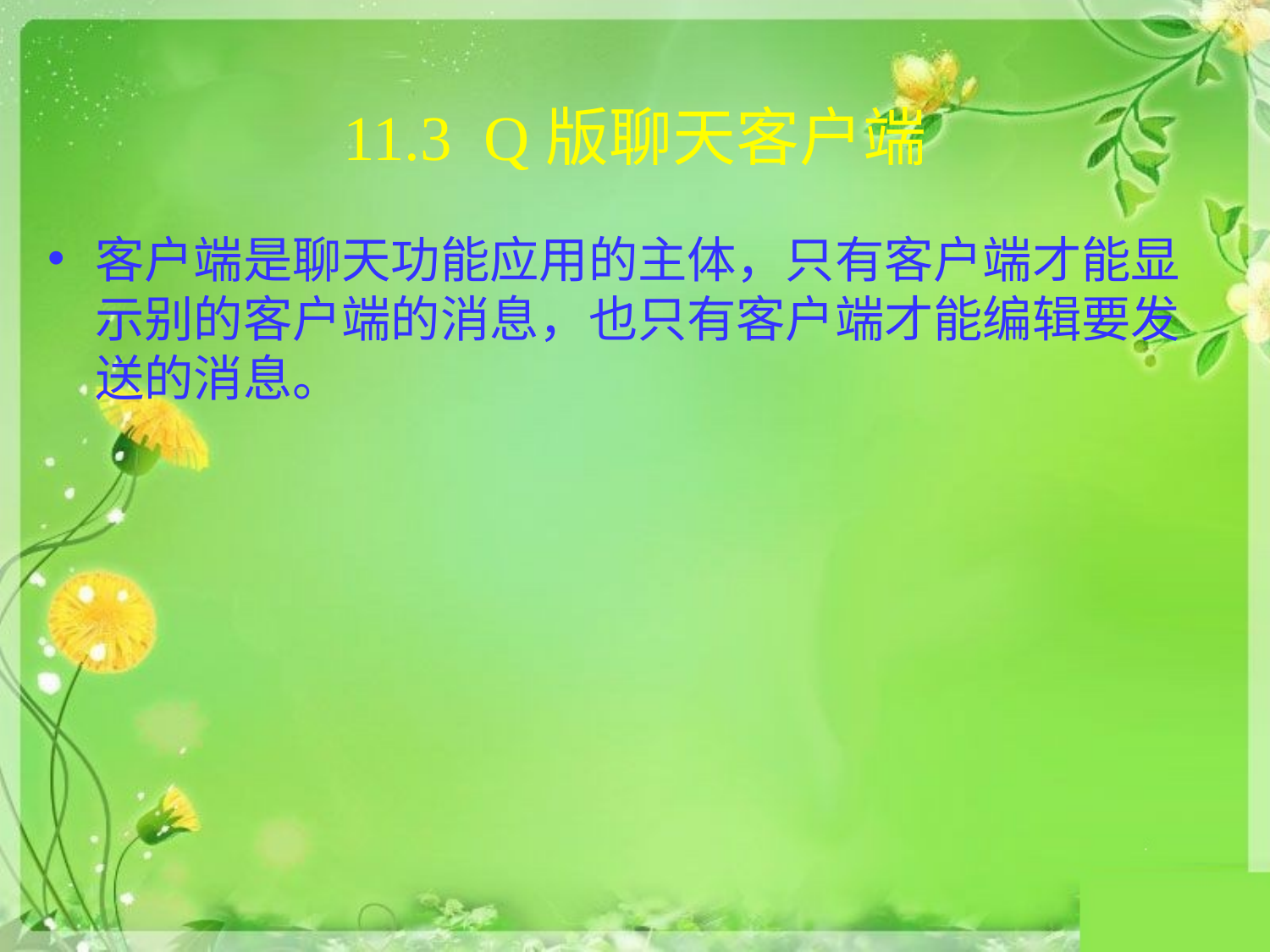

# 11.3  Q版聊天客户端
客户端是聊天功能应用的主体，只有客户端才能显示别的客户端的消息，也只有客户端才能编辑要发送的消息。